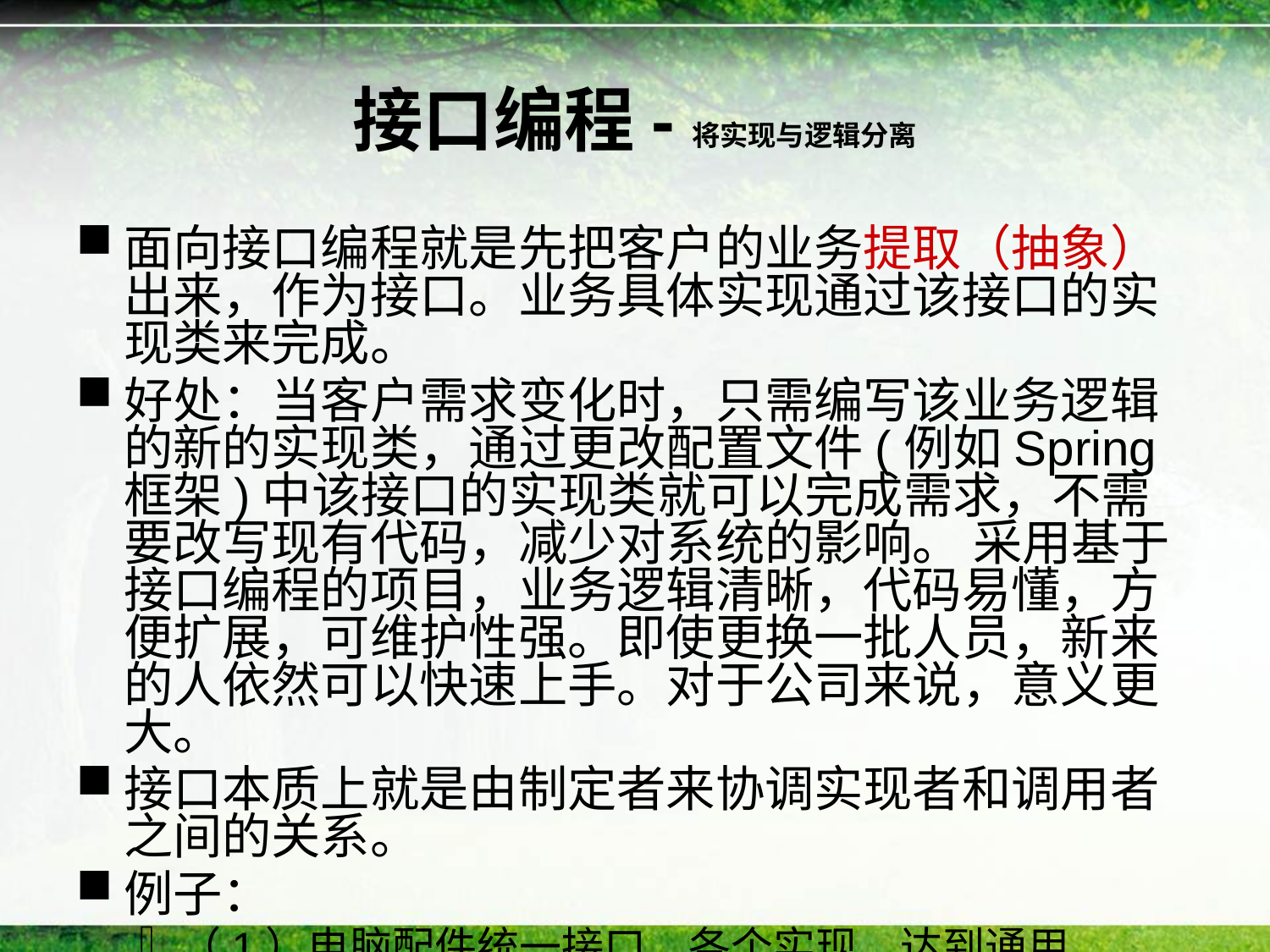

# 接口编程-将实现与逻辑分离
面向接口编程就是先把客户的业务提取（抽象）出来，作为接口。业务具体实现通过该接口的实现类来完成。
好处：当客户需求变化时，只需编写该业务逻辑的新的实现类，通过更改配置文件(例如Spring框架)中该接口的实现类就可以完成需求，不需要改写现有代码，减少对系统的影响。 采用基于接口编程的项目，业务逻辑清晰，代码易懂，方便扩展，可维护性强。即使更换一批人员，新来的人依然可以快速上手。对于公司来说，意义更大。
接口本质上就是由制定者来协调实现者和调用者之间的关系。
例子：
（1）电脑配件统一接口，各个实现，达到通用。
（2）不同课程学习（音乐生的学习、计算机系的学生学习）